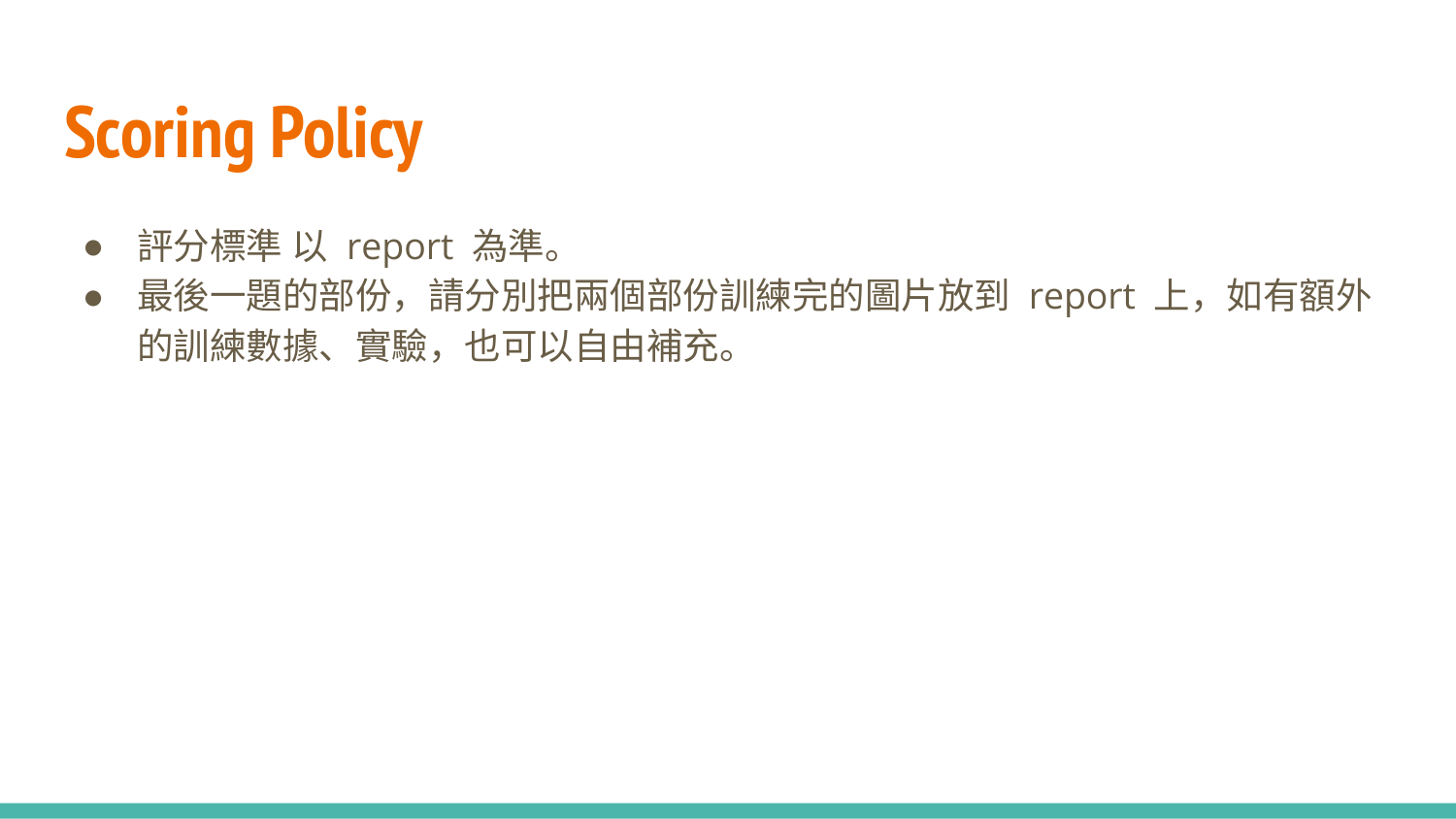

# Scoring Policy
評分標準 以 report 為準。
最後一題的部份，請分別把兩個部份訓練完的圖片放到 report 上，如有額外的訓練數據、實驗，也可以自由補充。